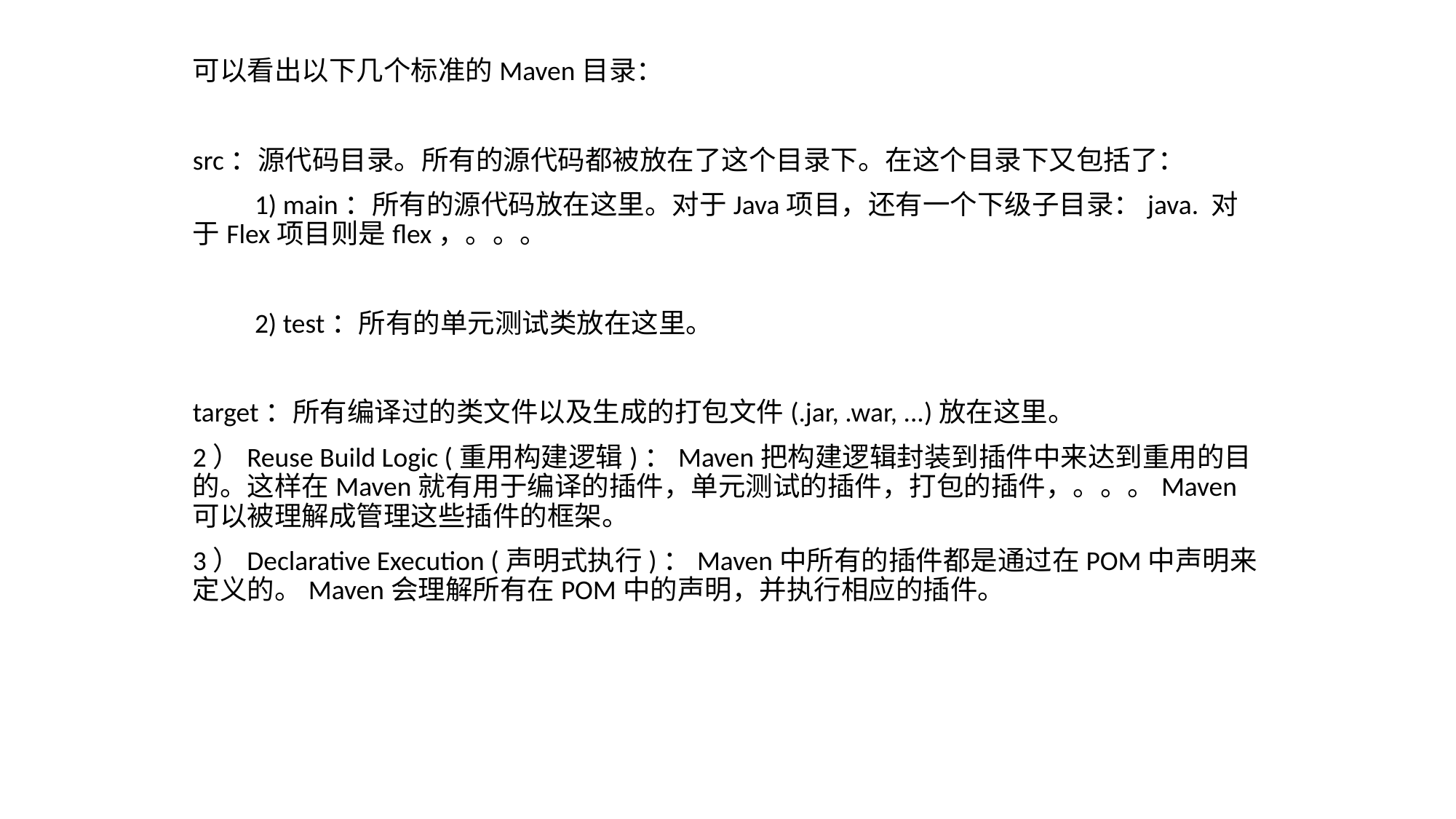

可以看出以下几个标准的Maven目录：

src：源代码目录。所有的源代码都被放在了这个目录下。在这个目录下又包括了：
          1) main：所有的源代码放在这里。对于Java项目，还有一个下级子目录：java. 对于Flex项目则是flex，。。。

          2) test：所有的单元测试类放在这里。

target：所有编译过的类文件以及生成的打包文件(.jar, .war, ...)放在这里。
2）Reuse Build Logic (重用构建逻辑)：Maven把构建逻辑封装到插件中来达到重用的目的。这样在Maven就有用于编译的插件，单元测试的插件，打包的插件，。。。Maven可以被理解成管理这些插件的框架。
3）Declarative Execution (声明式执行)：Maven中所有的插件都是通过在POM中声明来定义的。Maven会理解所有在POM中的声明，并执行相应的插件。